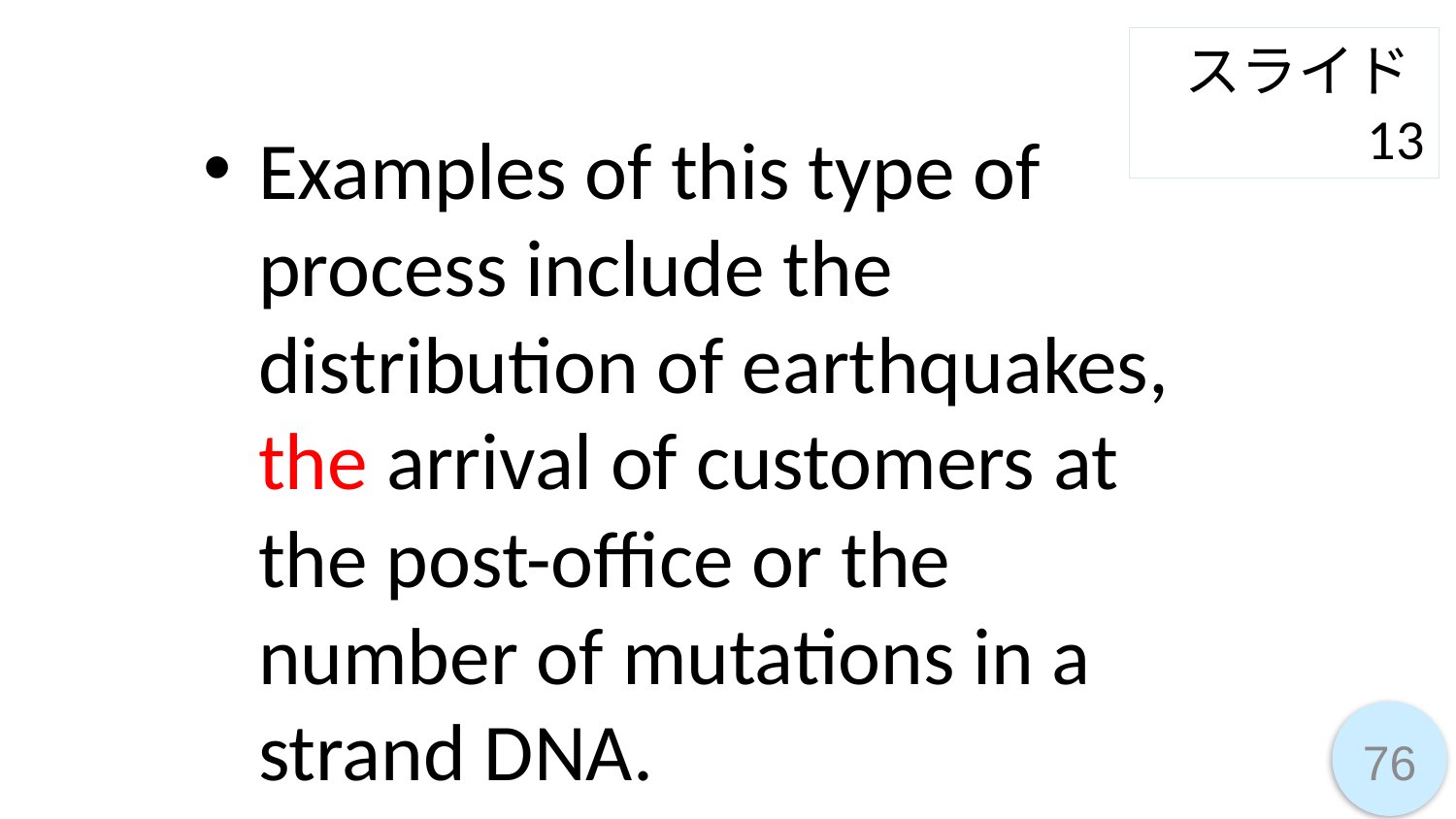

スライド13
Examples of this type of process include the distribution of earthquakes, the arrival of customers at the post-office or the number of mutations in a strand DNA.
76